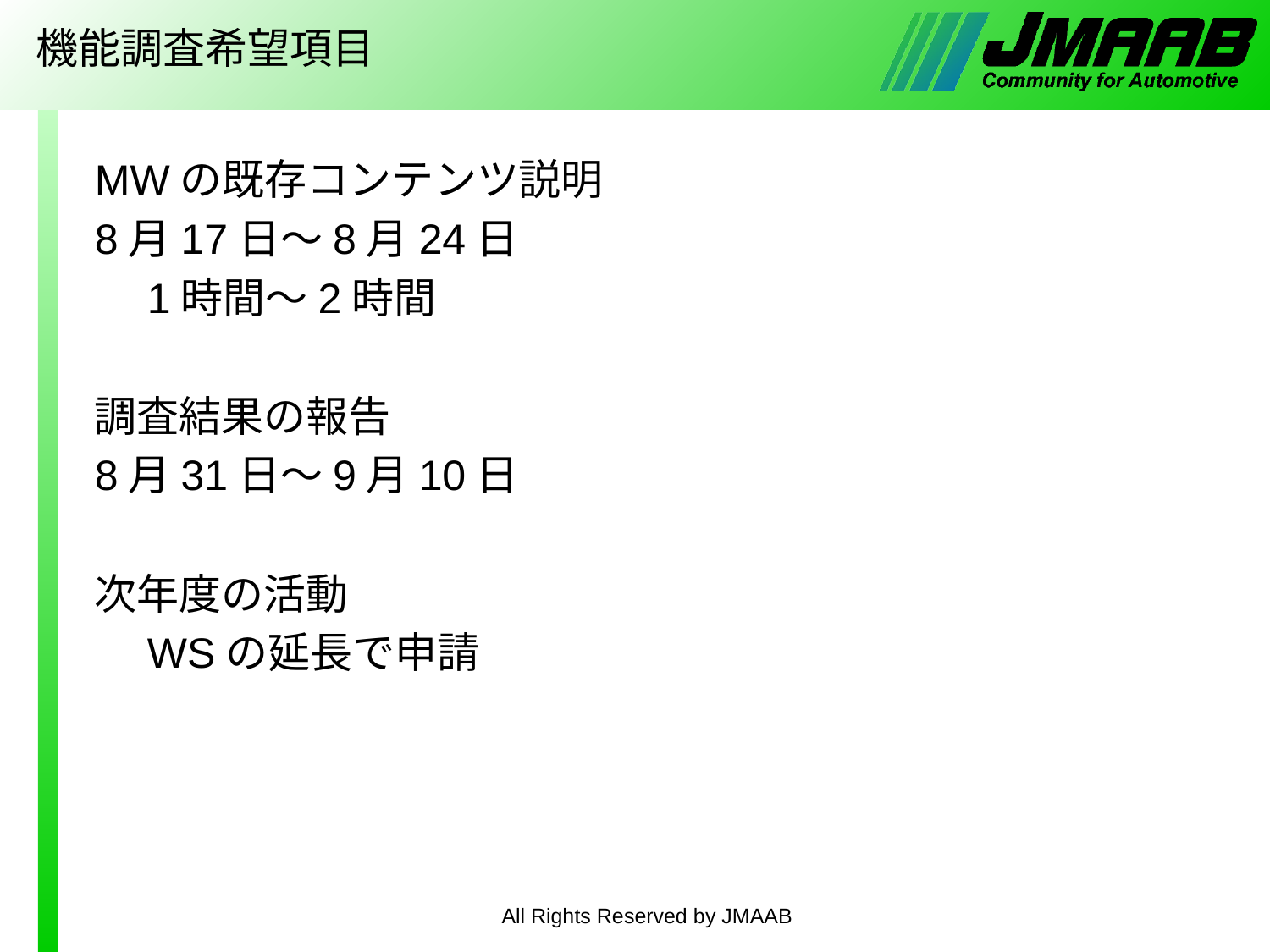

# 機能調査希望項目
MWの既存コンテンツ説明
8月17日～8月24日
　1時間～2時間

調査結果の報告
8月31日～9月10日

次年度の活動
　WSの延長で申請